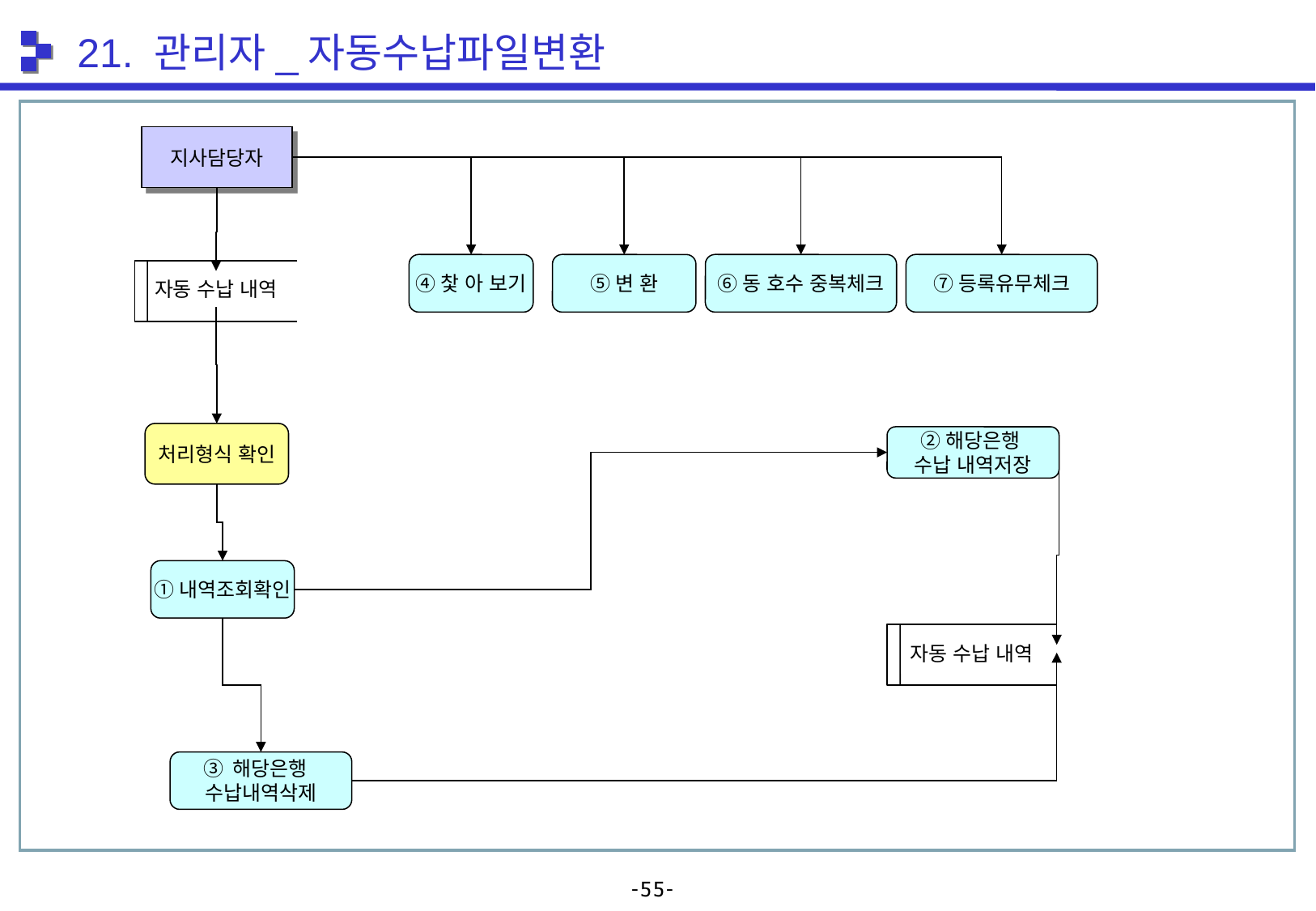

21. 관리자_자동수납파일변환

지사담당자
④찿 아 보기
⑤변 환
⑥동 호수 중복체크
⑦등록유무체크

자동 수납 내역

처리형식 확인

②해당은행
수납 내역저장

①내역조회확인

자동 수납 내역

③ 해당은행
수납내역삭제